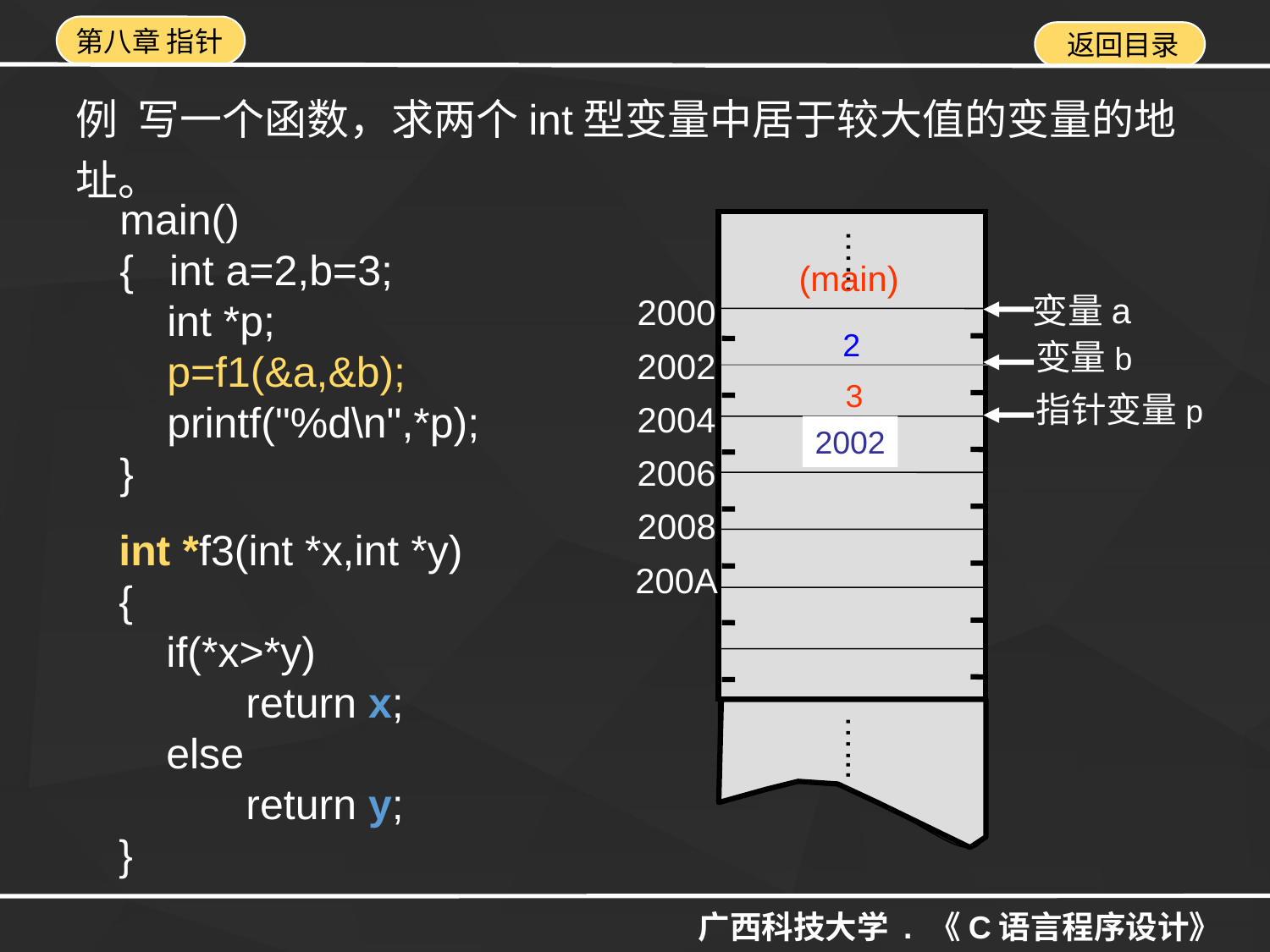

例  写一个函数，求两个int型变量中居于较大值的变量的地址。
main()
{   int a=2,b=3;
    int *p;
    p=f1(&a,&b);
    printf("%d\n",*p);
}
int *f3(int *x,int *y)
{
    if(*x>*y)
	return x;
    else
	return y;
}

…...
(main)
变量a

2000

2
  变量b

2002

3

  指针变量p

2004
**

2006

2008

200A

…...

2002